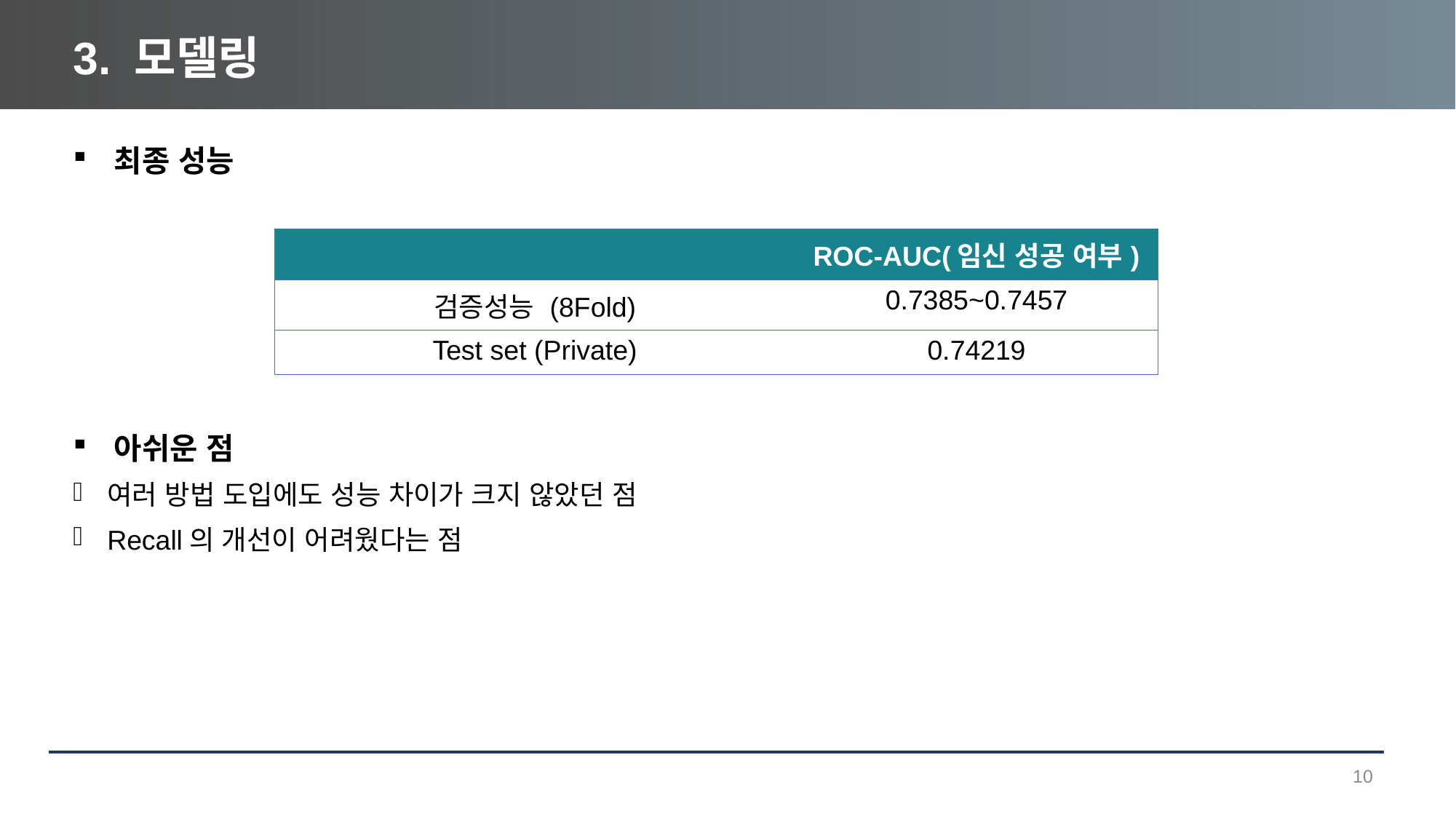

# 3. 모델링
최종 성능

아쉬운 점
여러 방법 도입에도 성능 차이가 크지 않았던 점
Recall의 개선이 어려웠다는 점

|  | ROC-AUC(임신 성공 여부) |
| --- | --- |
| 검증성능 (8Fold) | 0.7385~0.7457 |
| Test set (Private) | 0.74219 |